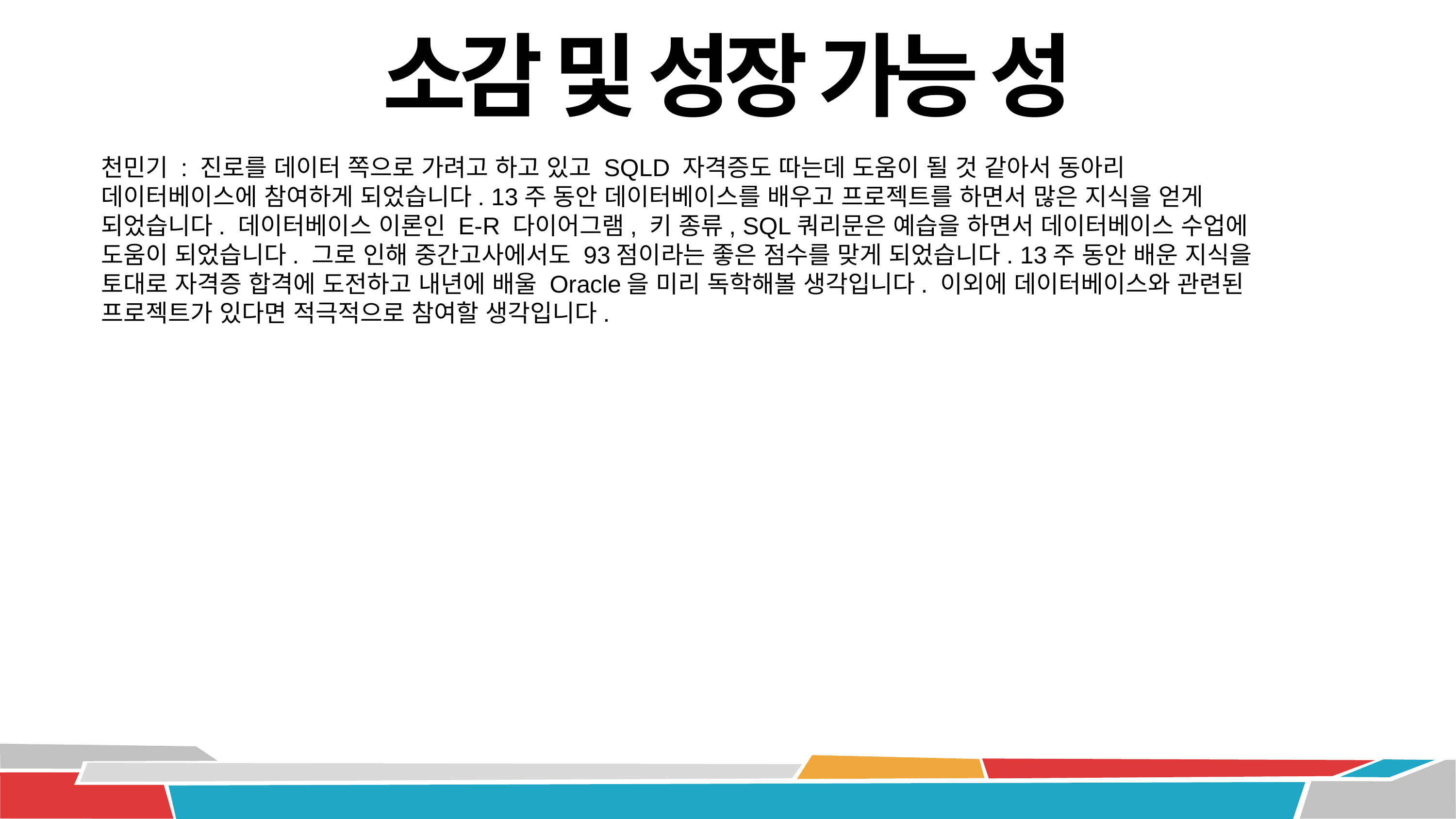

소감 및 성장 가능 성
천민기 : 진로를 데이터 쪽으로 가려고 하고 있고 SQLD 자격증도 따는데 도움이 될 것 같아서 동아리 데이터베이스에 참여하게 되었습니다. 13주 동안 데이터베이스를 배우고 프로젝트를 하면서 많은 지식을 얻게 되었습니다. 데이터베이스 이론인 E-R 다이어그램, 키 종류, SQL쿼리문은 예습을 하면서 데이터베이스 수업에 도움이 되었습니다. 그로 인해 중간고사에서도 93점이라는 좋은 점수를 맞게 되었습니다. 13주 동안 배운 지식을 토대로 자격증 합격에 도전하고 내년에 배울 Oracle을 미리 독학해볼 생각입니다. 이외에 데이터베이스와 관련된 프로젝트가 있다면 적극적으로 참여할 생각입니다.